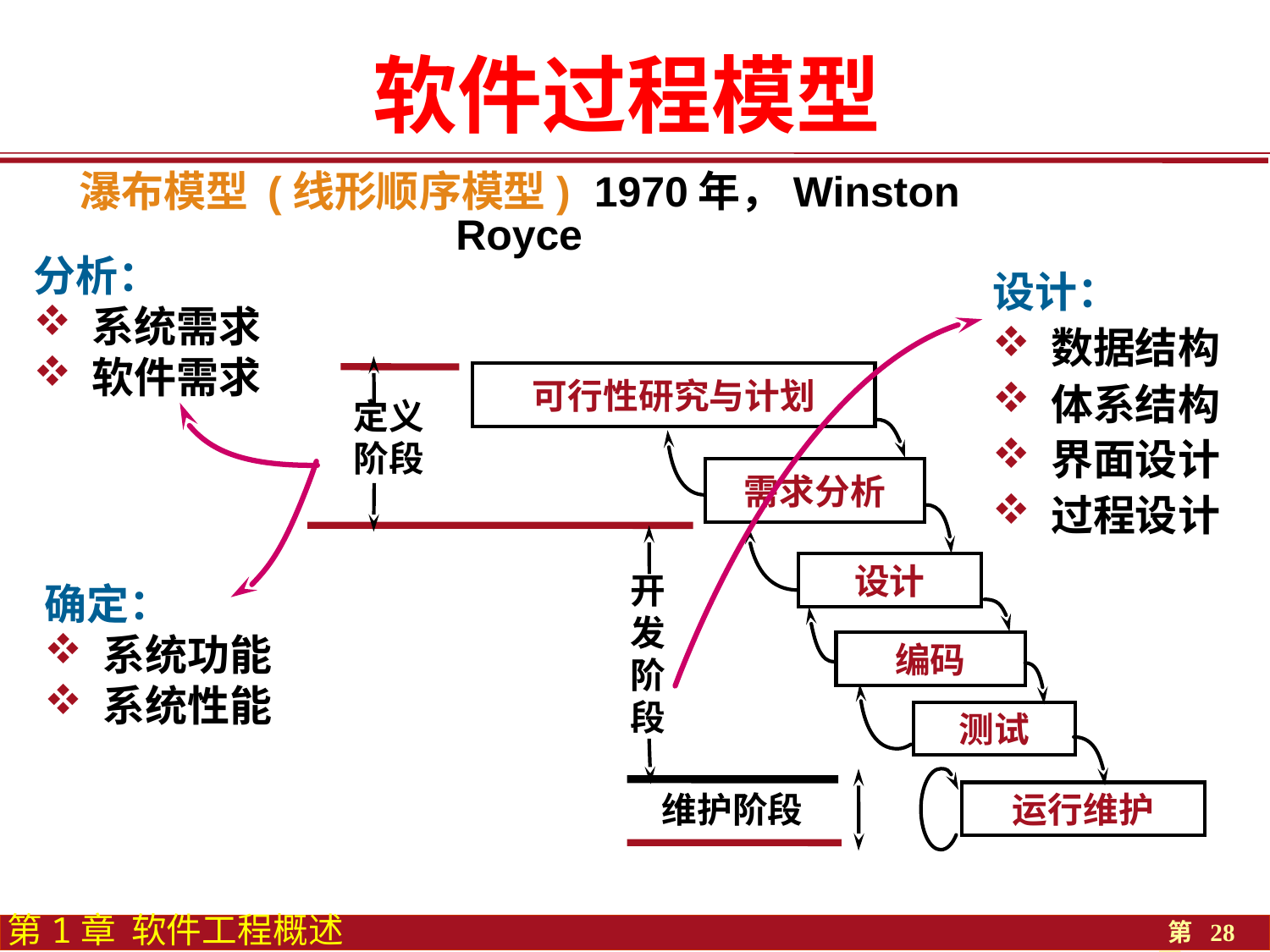

软件过程模型
# 瀑布模型 (线形顺序模型)  1970年，Winston Royce
分析：
 系统需求
 软件需求
设计：
 数据结构
 体系结构
 界面设计
 过程设计

可行性研究与计划

定义
阶段

需求分析

设计
开
发
阶
段

编码

测试

维护阶段
运行维护

确定：
 系统功能
 系统性能